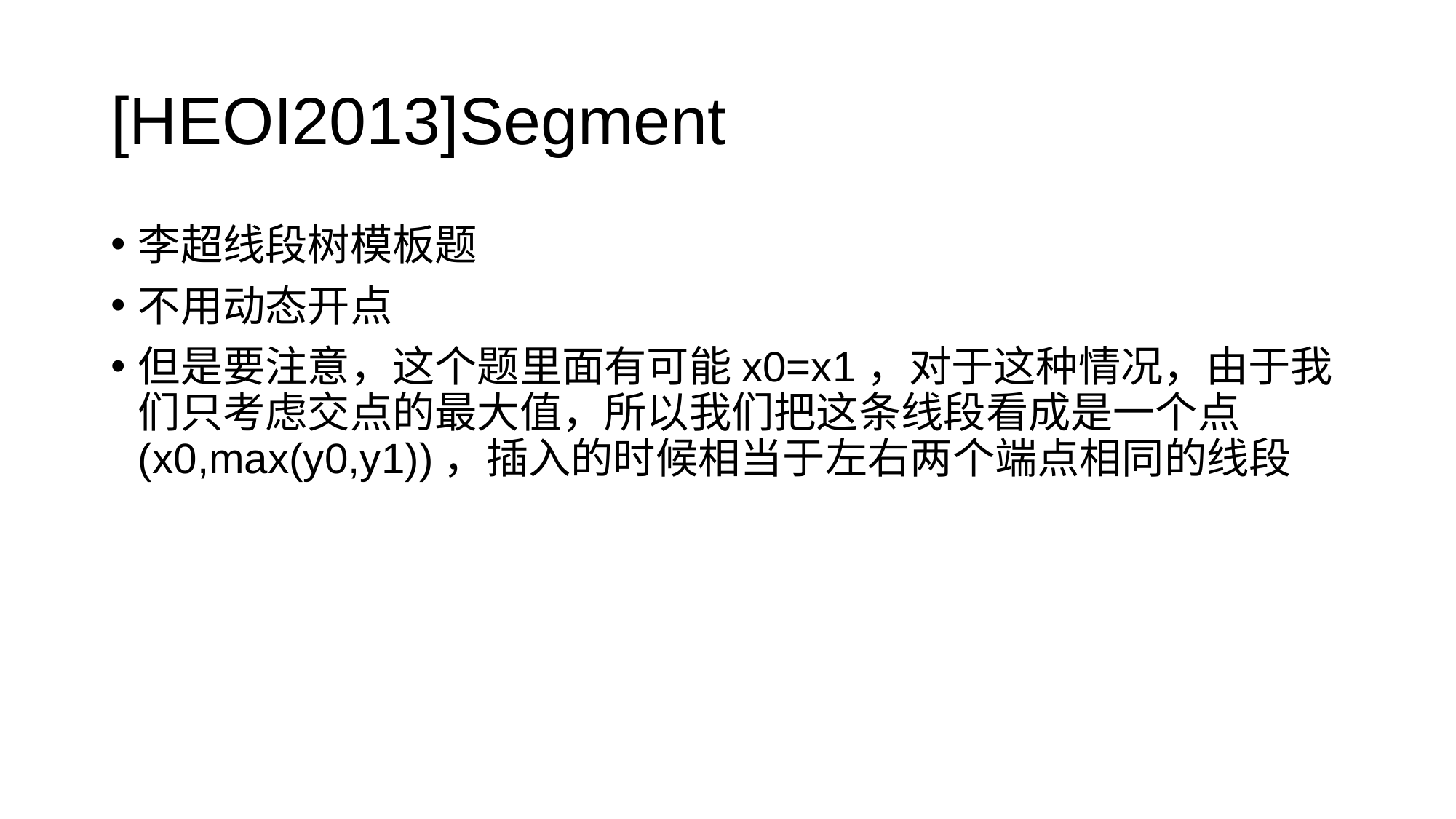

# [HEOI2013]Segment
李超线段树模板题
不用动态开点
但是要注意，这个题里面有可能x0=x1，对于这种情况，由于我们只考虑交点的最大值，所以我们把这条线段看成是一个点(x0,max(y0,y1))，插入的时候相当于左右两个端点相同的线段